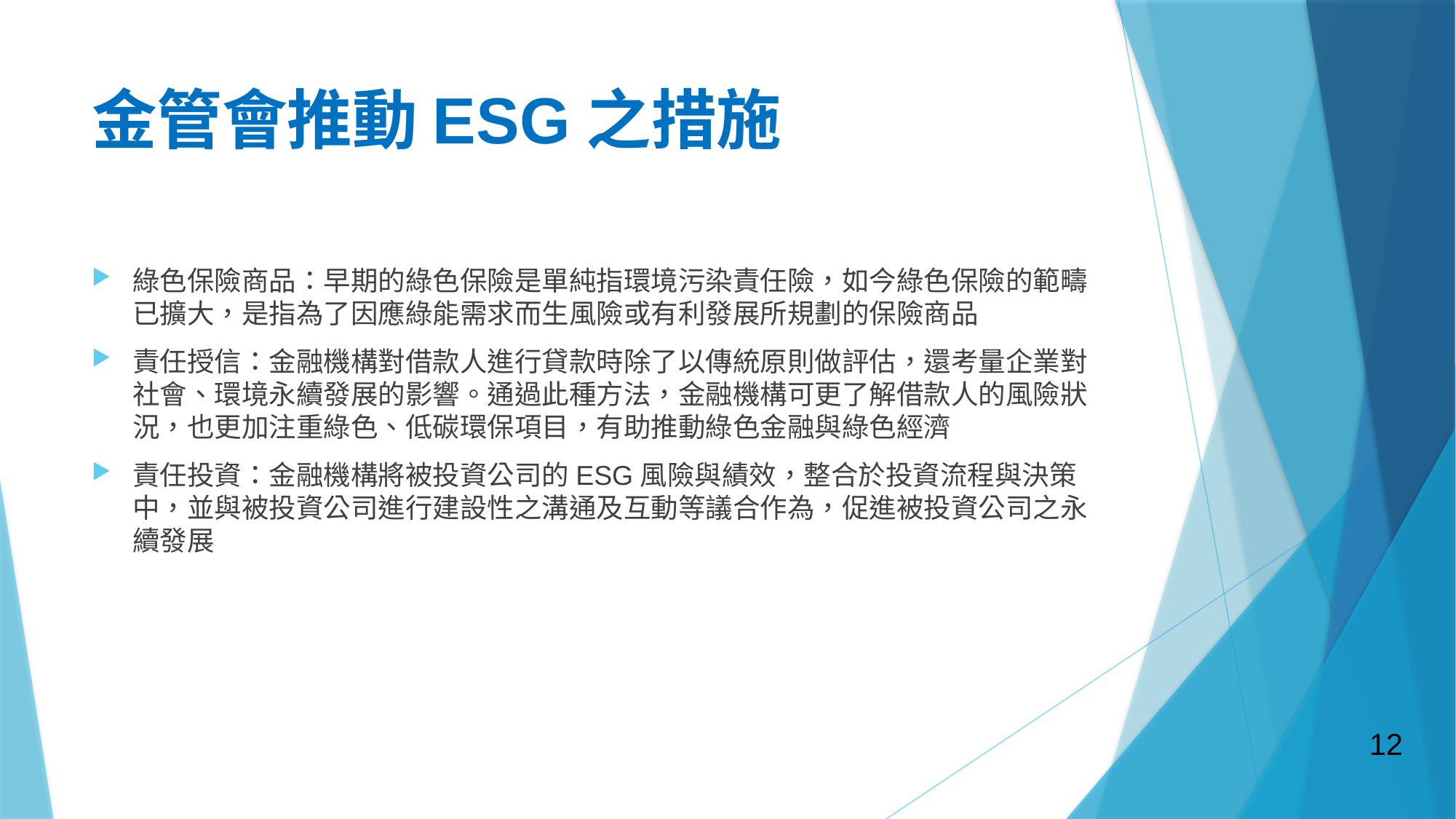

# 金管會推動ESG之措施
綠色保險商品：早期的綠色保險是單純指環境污染責任險，如今綠色保險的範疇已擴大，是指為了因應綠能需求而生風險或有利發展所規劃的保險商品
責任授信：金融機構對借款人進行貸款時除了以傳統原則做評估，還考量企業對社會、環境永續發展的影響。通過此種方法，金融機構可更了解借款人的風險狀況，也更加注重綠色、低碳環保項目，有助推動綠色金融與綠色經濟
責任投資：金融機構將被投資公司的ESG風險與績效，整合於投資流程與決策中，並與被投資公司進行建設性之溝通及互動等議合作為，促進被投資公司之永續發展

12